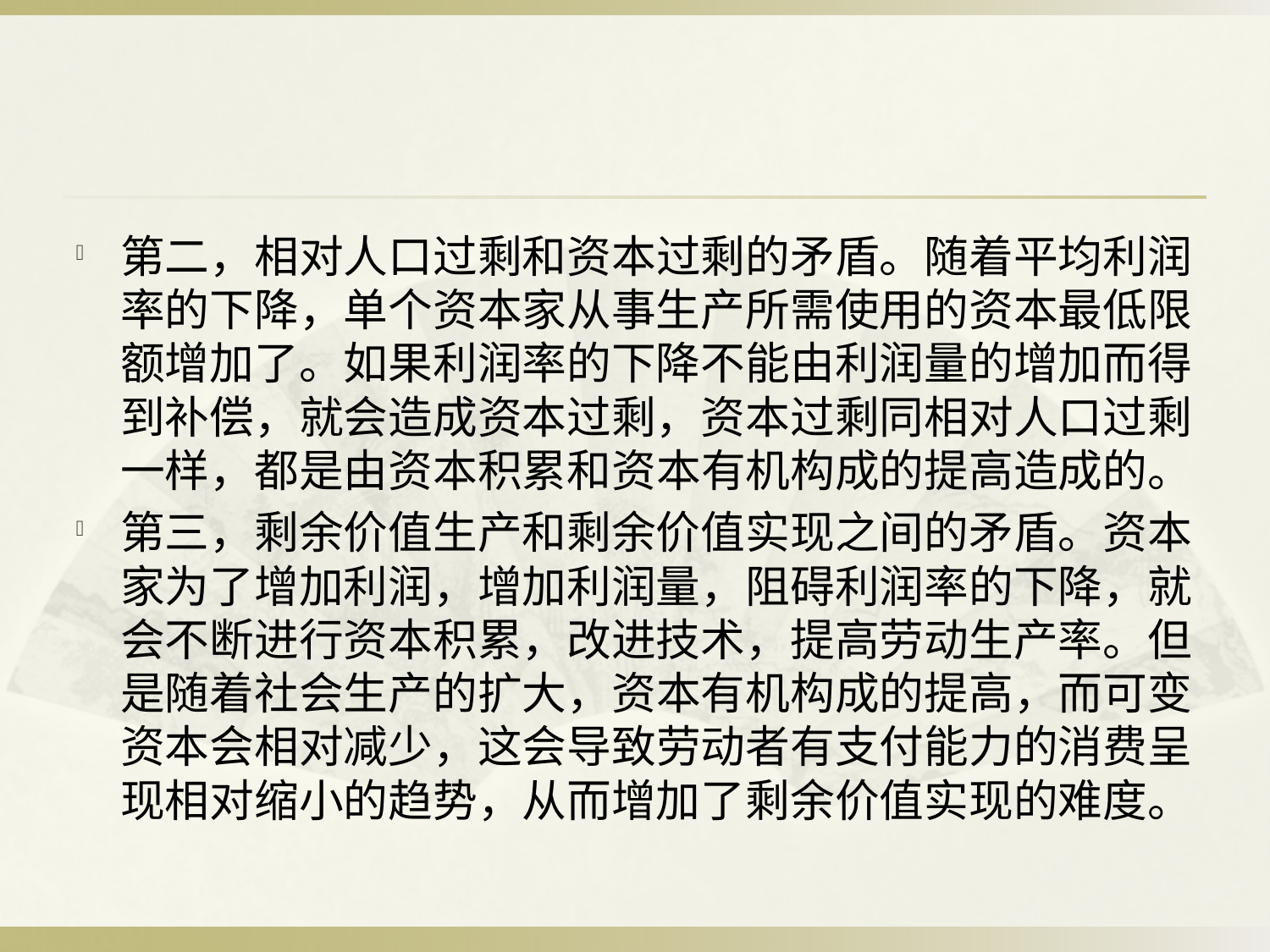

#
第二，相对人口过剩和资本过剩的矛盾。随着平均利润率的下降，单个资本家从事生产所需使用的资本最低限额增加了。如果利润率的下降不能由利润量的增加而得到补偿，就会造成资本过剩，资本过剩同相对人口过剩一样，都是由资本积累和资本有机构成的提高造成的。
第三，剩余价值生产和剩余价值实现之间的矛盾。资本家为了增加利润，增加利润量，阻碍利润率的下降，就会不断进行资本积累，改进技术，提高劳动生产率。但是随着社会生产的扩大，资本有机构成的提高，而可变资本会相对减少，这会导致劳动者有支付能力的消费呈现相对缩小的趋势，从而增加了剩余价值实现的难度。